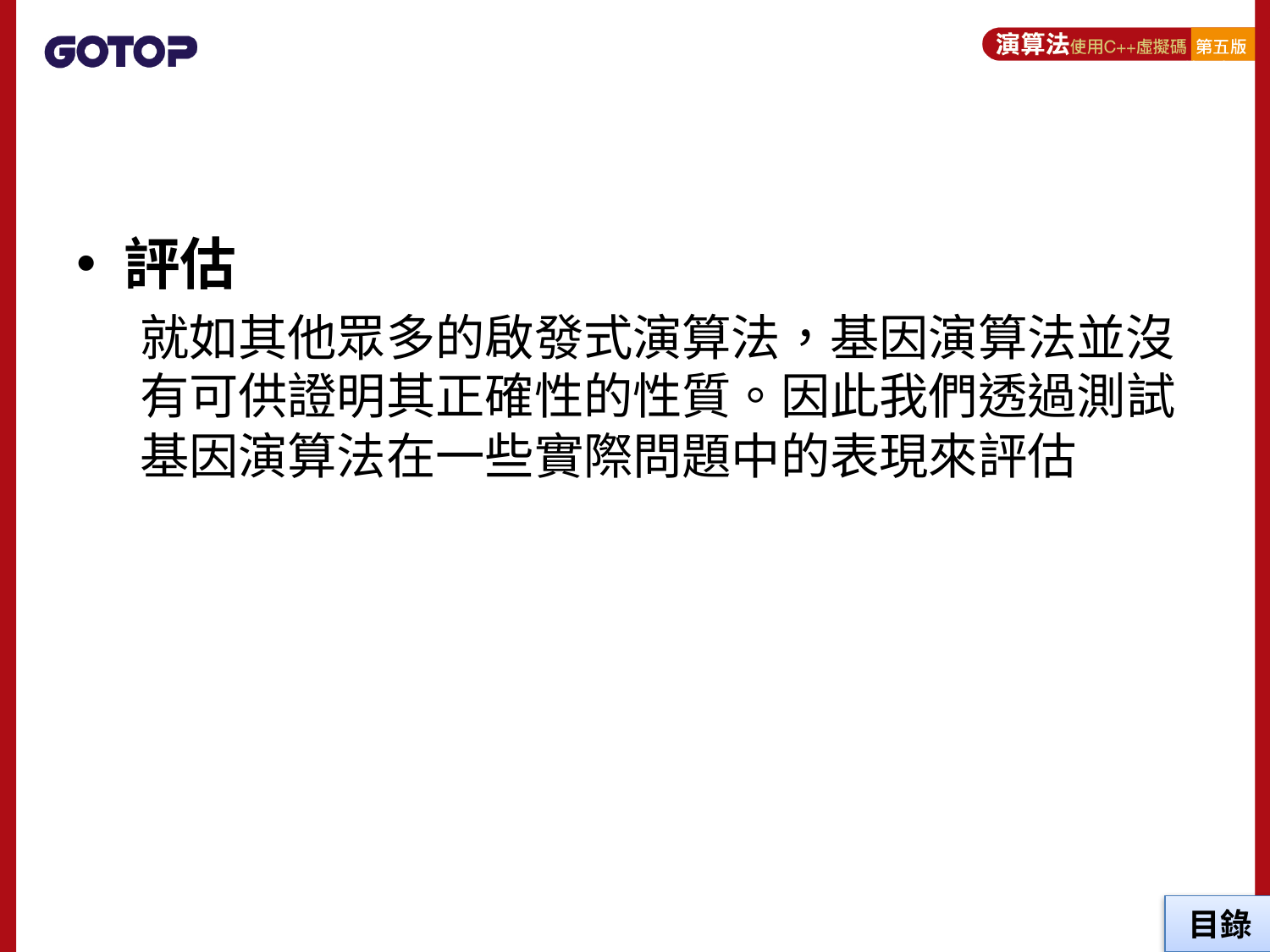

#
評估
就如其他眾多的啟發式演算法，基因演算法並沒有可供證明其正確性的性質。因此我們透過測試基因演算法在一些實際問題中的表現來評估